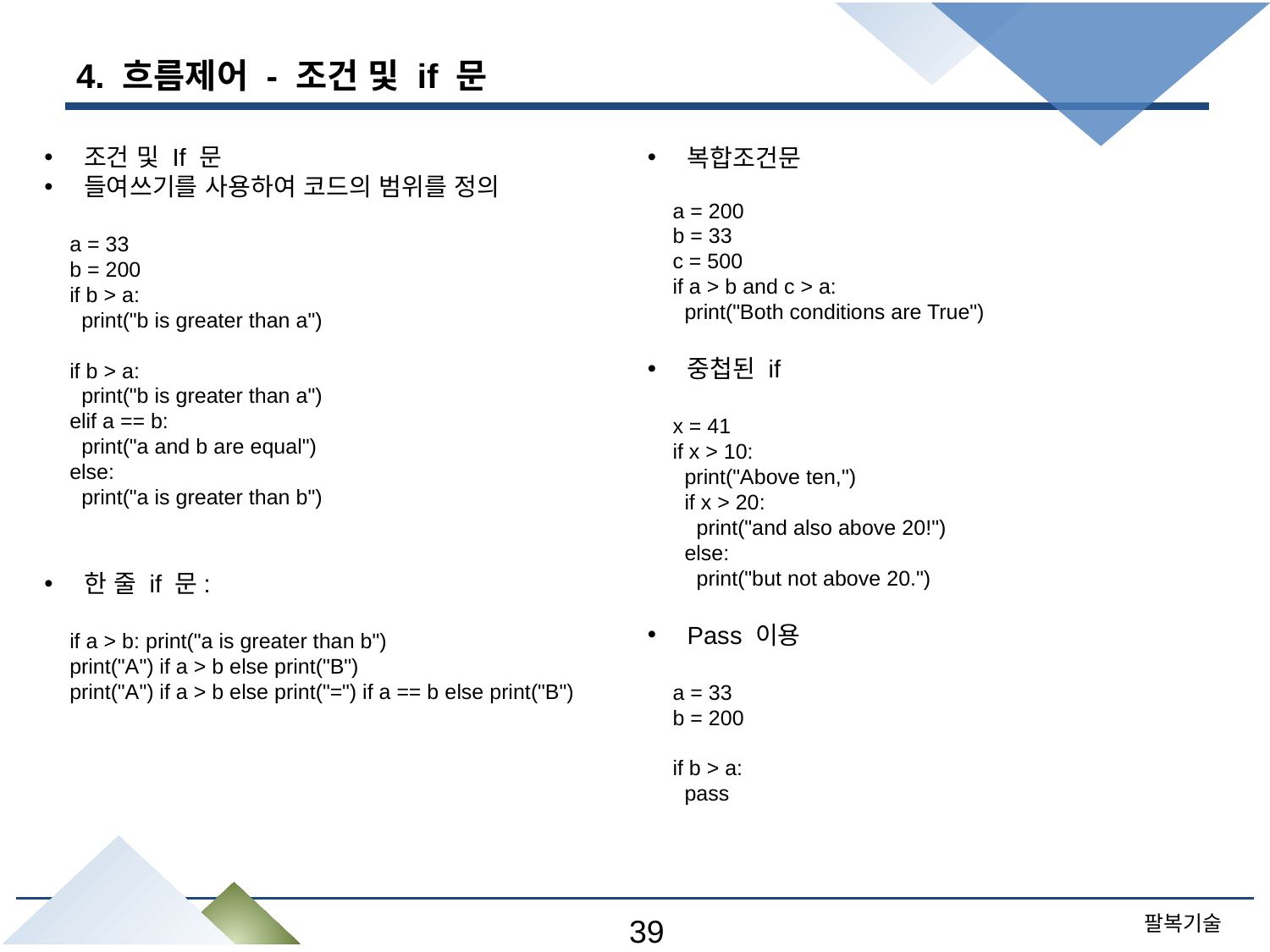

# 4. 흐름제어 - 조건 및 if 문
조건 및 If 문
들여쓰기를 사용하여 코드의 범위를 정의

a = 33
b = 200
if b > a:
  print("b is greater than a")

if b > a:
  print("b is greater than a")
elif a == b:
  print("a and b are equal")
else:
  print("a is greater than b")

한 줄 if 문:

if a > b: print("a is greater than b")
print("A") if a > b else print("B")
print("A") if a > b else print("=") if a == b else print("B")

복합조건문

a = 200
b = 33
c = 500
if a > b and c > a:
  print("Both conditions are True")

중첩된 if

x = 41
if x > 10:
  print("Above ten,")
  if x > 20:
    print("and also above 20!")
  else:
    print("but not above 20.")

Pass 이용

a = 33
b = 200

if b > a:
  pass
39